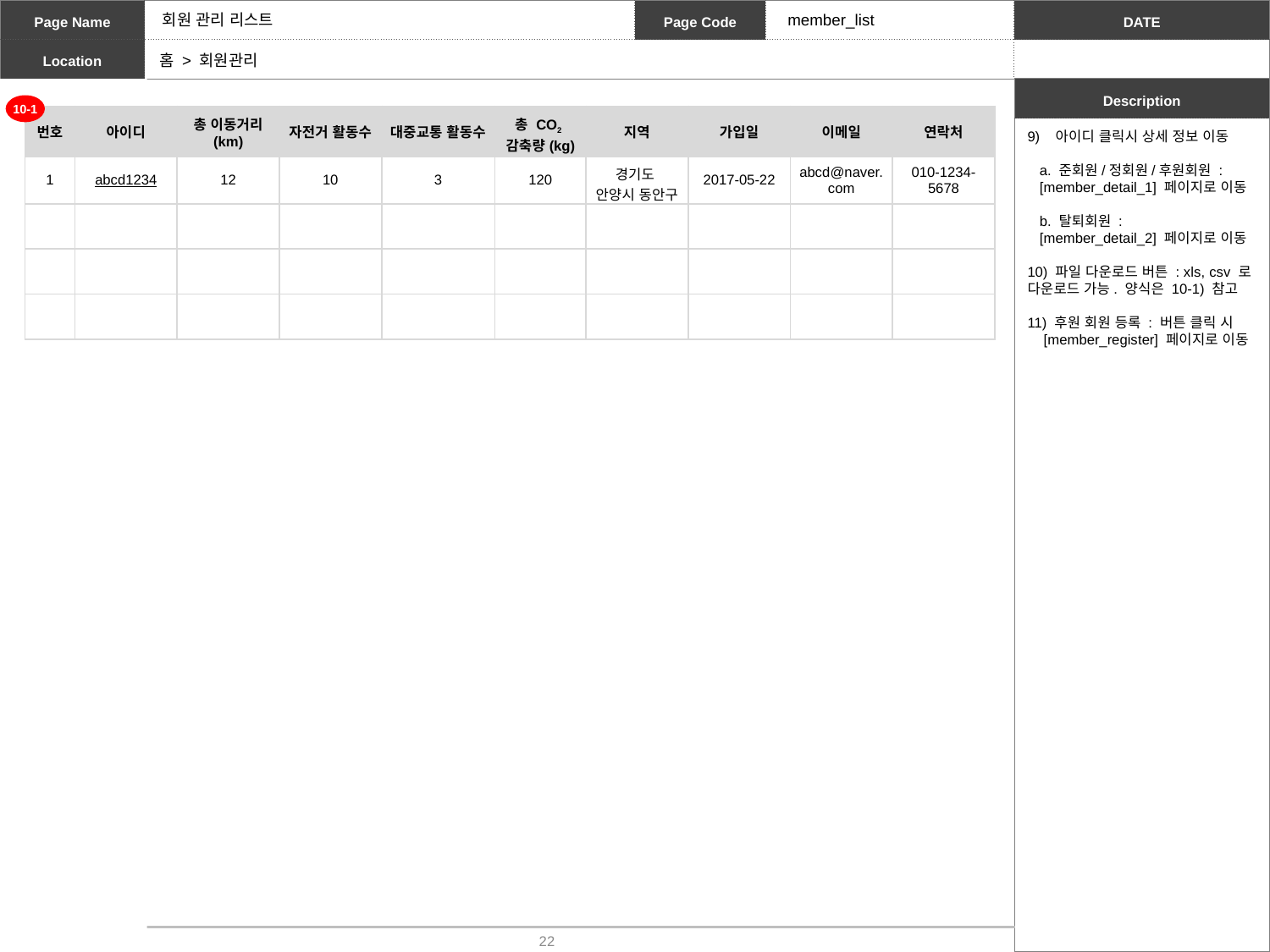

회원 관리 리스트
member_list
홈 > 회원관리

10-1
| 번호 | 아이디 | 총 이동거리 (km) | 자전거 활동수 | 대중교통 활동수 | 총 CO2 감축량(kg) | 지역 | 가입일 | 이메일 | 연락처 |
| --- | --- | --- | --- | --- | --- | --- | --- | --- | --- |
| 1 | abcd1234 | 12 | 10 | 3 | 120 | 경기도 안양시 동안구 | 2017-05-22 | abcd@naver.com | 010-1234-5678 |
|  |  |  |  |  |  |  |  |  |  |
|  |  |  |  |  |  |  |  |  |  |
|  |  |  |  |  |  |  |  |  |  |
9)   아이디 클릭시 상세 정보 이동

   a. 준회원/정회원/후원회원 :
   [member_detail_1] 페이지로 이동

   b. 탈퇴회원 :
   [member_detail_2] 페이지로 이동

10) 파일 다운로드 버튼 : xls, csv 로 다운로드 가능. 양식은 10-1) 참고

11) 후원 회원 등록 : 버튼 클릭 시
    [member_register] 페이지로 이동
22